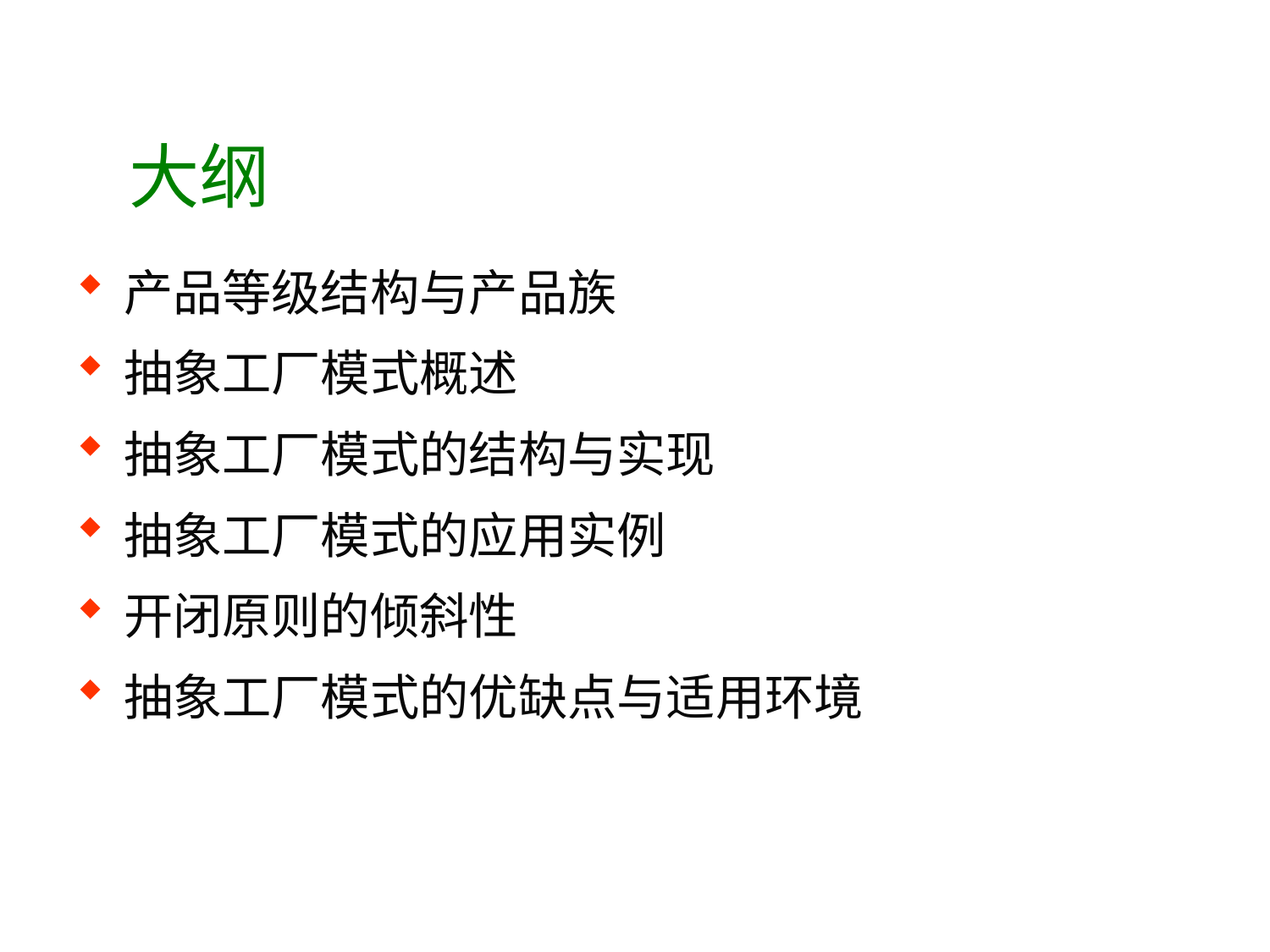

# 大纲

产品等级结构与产品族
抽象工厂模式概述
抽象工厂模式的结构与实现
抽象工厂模式的应用实例
开闭原则的倾斜性
抽象工厂模式的优缺点与适用环境